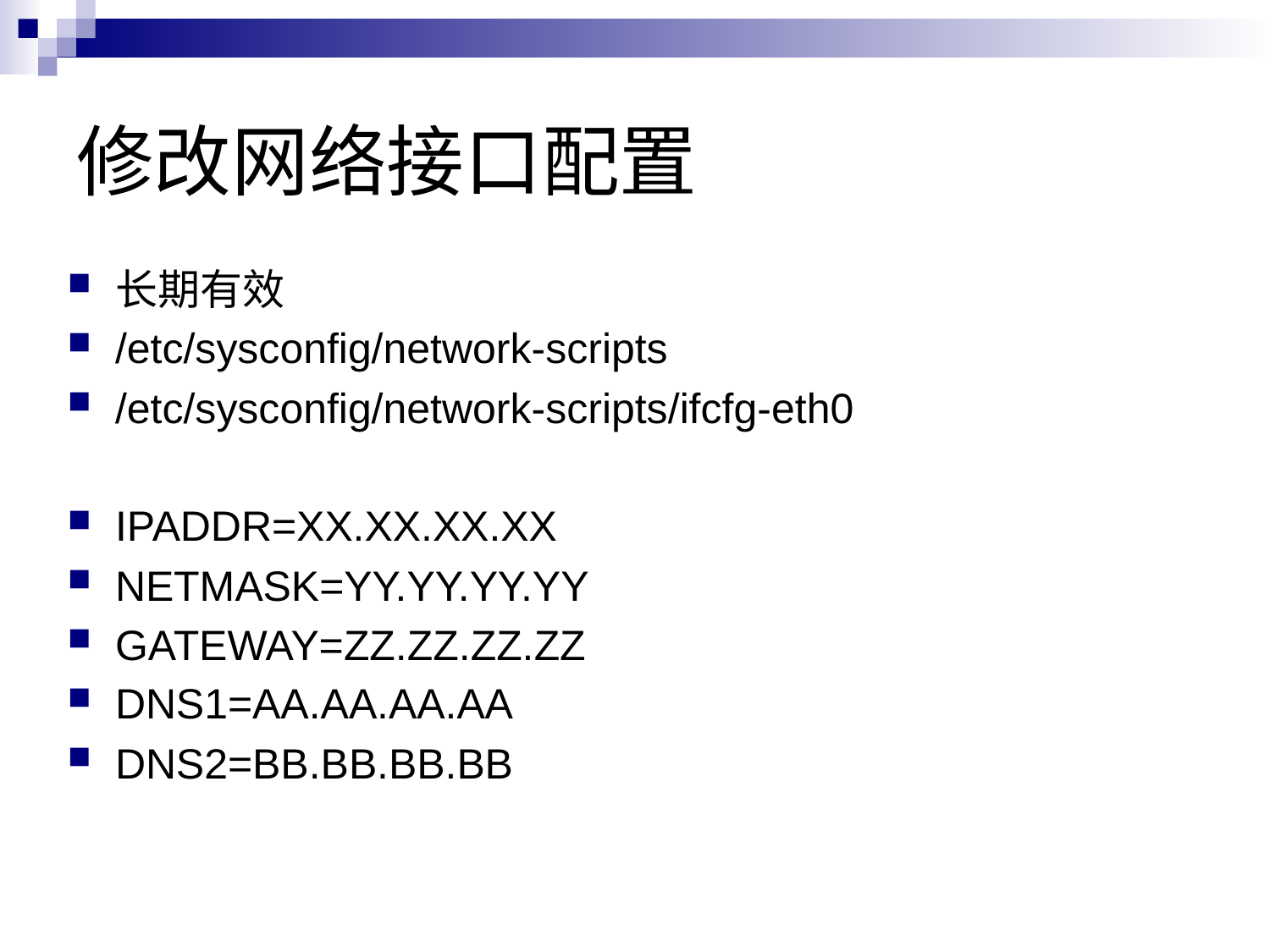

# 修改网络接口配置
长期有效
/etc/sysconfig/network-scripts
/etc/sysconfig/network-scripts/ifcfg-eth0

IPADDR=XX.XX.XX.XX
NETMASK=YY.YY.YY.YY
GATEWAY=ZZ.ZZ.ZZ.ZZ
DNS1=AA.AA.AA.AA
DNS2=BB.BB.BB.BB